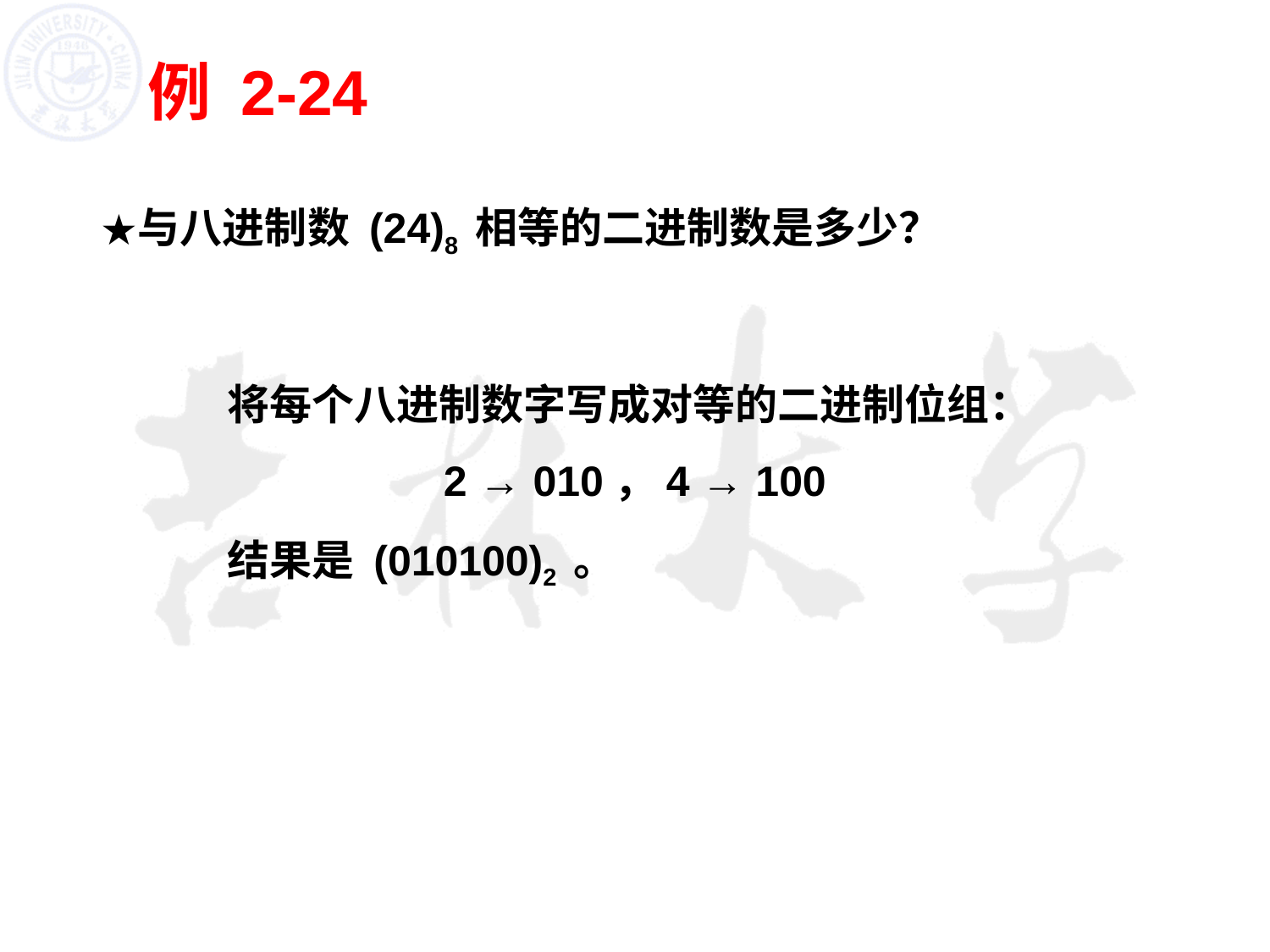

# 例 2-24
与八进制数 (24)8 相等的二进制数是多少？

	将每个八进制数字写成对等的二进制位组：
2 → 010，4 → 100
	结果是 (010100)2 。